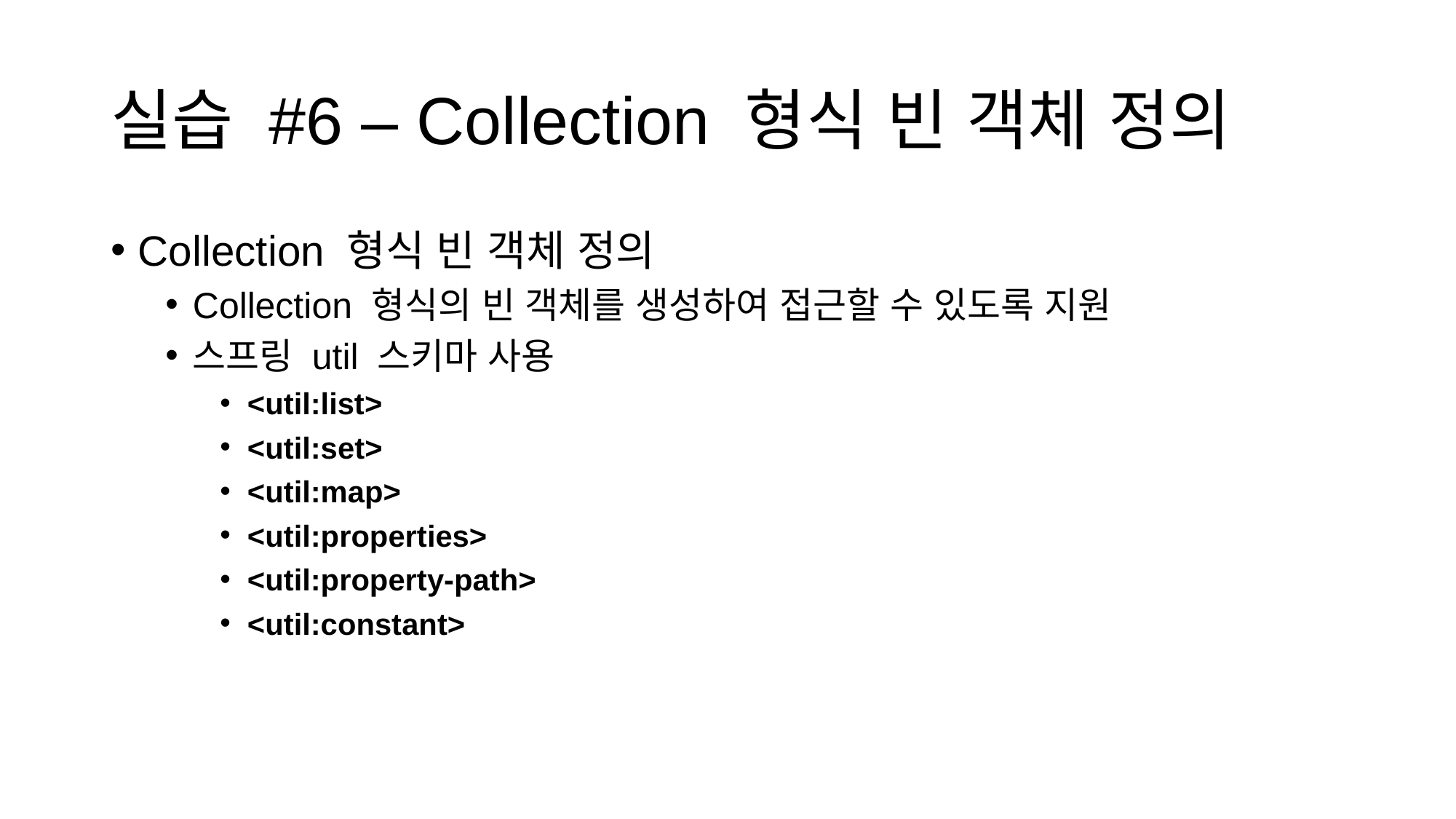

# 실습 #6 – Collection 형식 빈 객체 정의
Collection 형식 빈 객체 정의
Collection 형식의 빈 객체를 생성하여 접근할 수 있도록 지원
스프링 util 스키마 사용
<util:list>
<util:set>
<util:map>
<util:properties>
<util:property-path>
<util:constant>